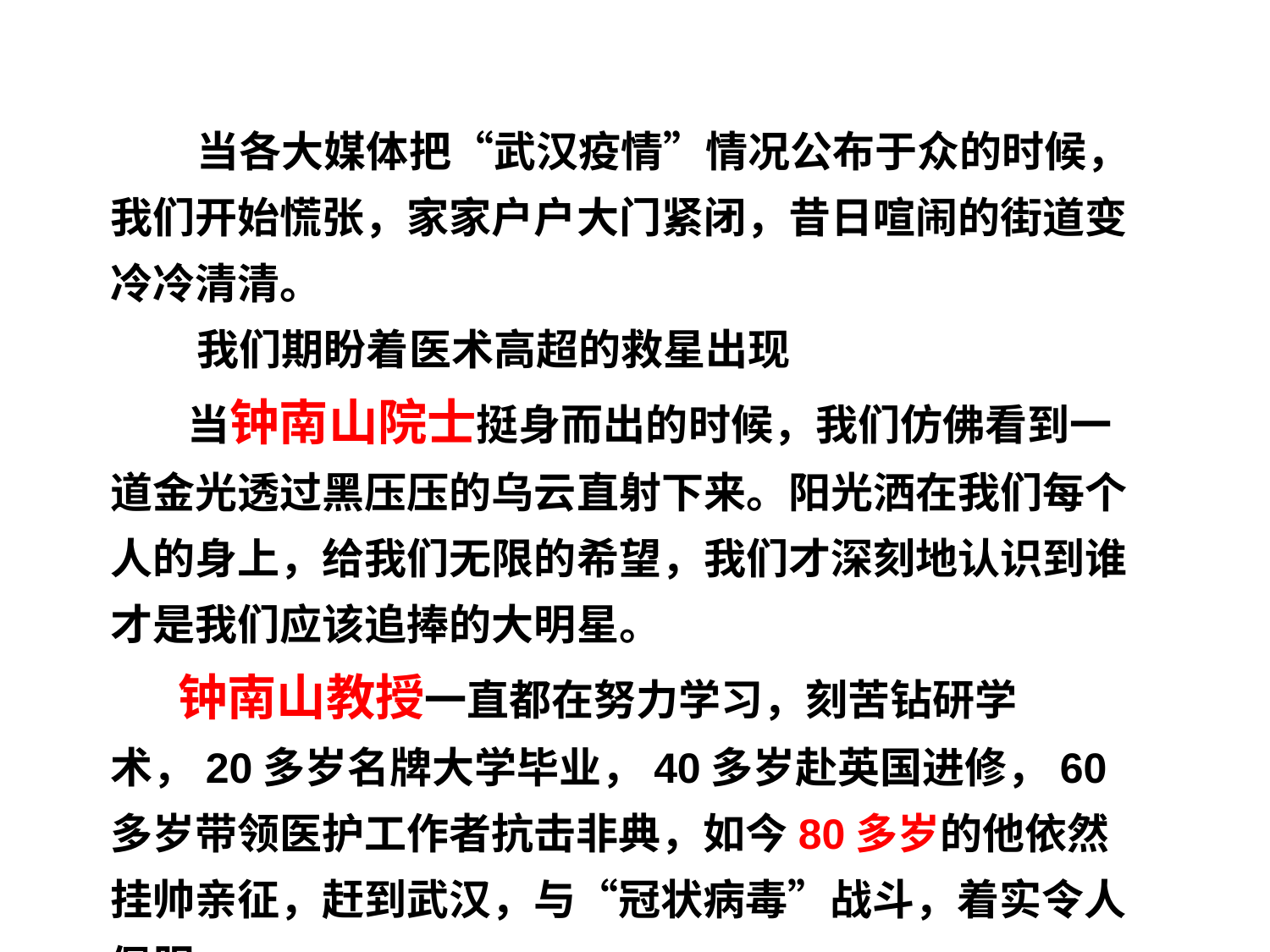

当各大媒体把“武汉疫情”情况公布于众的时候，我们开始慌张，家家户户大门紧闭，昔日喧闹的街道变冷冷清清。
        我们期盼着医术高超的救星出现
       当钟南山院士挺身而出的时候，我们仿佛看到一道金光透过黑压压的乌云直射下来。阳光洒在我们每个人的身上，给我们无限的希望，我们才深刻地认识到谁才是我们应该追捧的大明星。
      钟南山教授一直都在努力学习，刻苦钻研学术，20多岁名牌大学毕业，40多岁赴英国进修，60多岁带领医护工作者抗击非典，如今80多岁的他依然挂帅亲征，赶到武汉，与“冠状病毒”战斗，着实令人佩服。